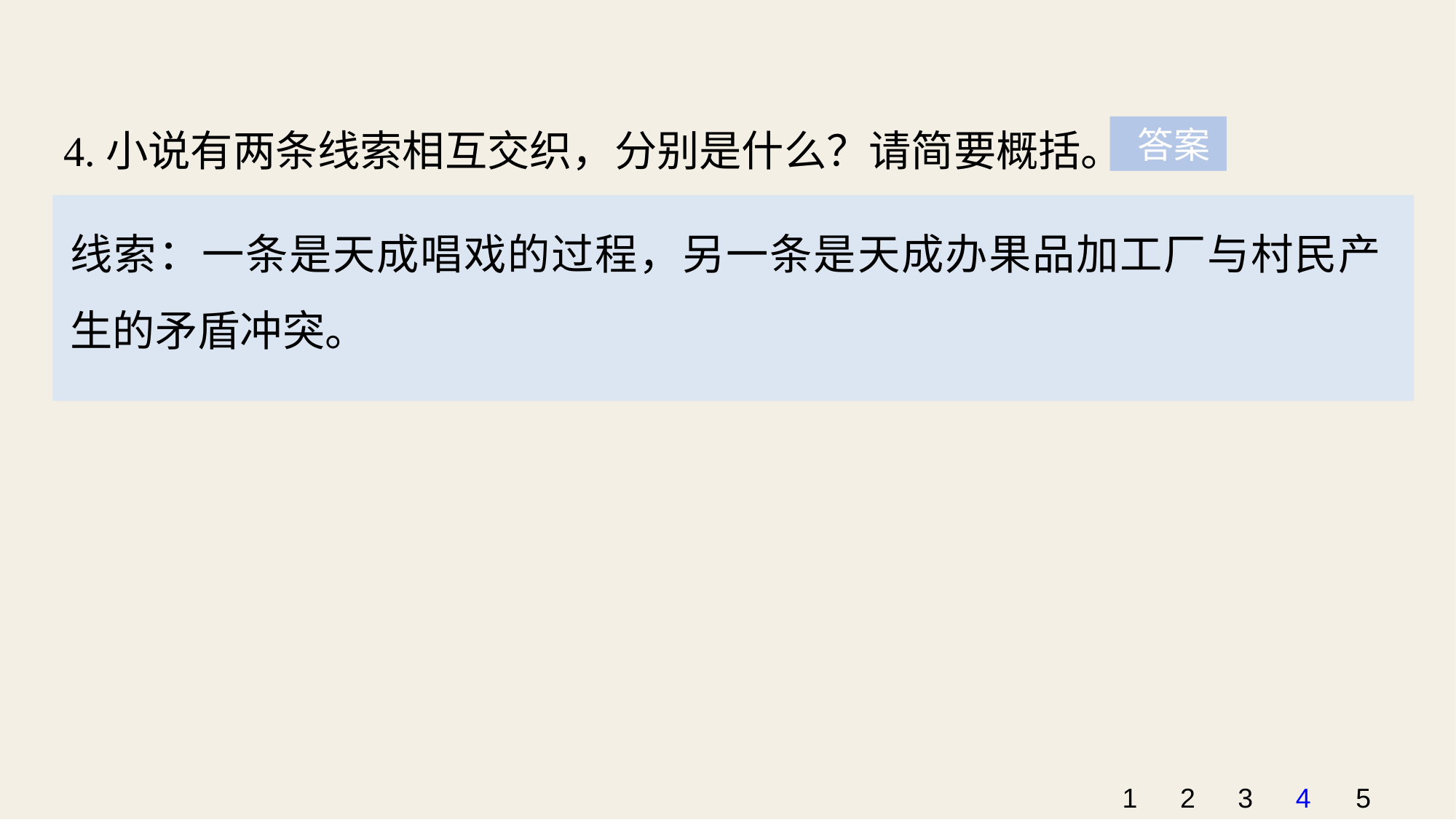

4.小说有两条线索相互交织，分别是什么？请简要概括。
 答案
线索：一条是天成唱戏的过程，另一条是天成办果品加工厂与村民产生的矛盾冲突。

1
2
3
4
5